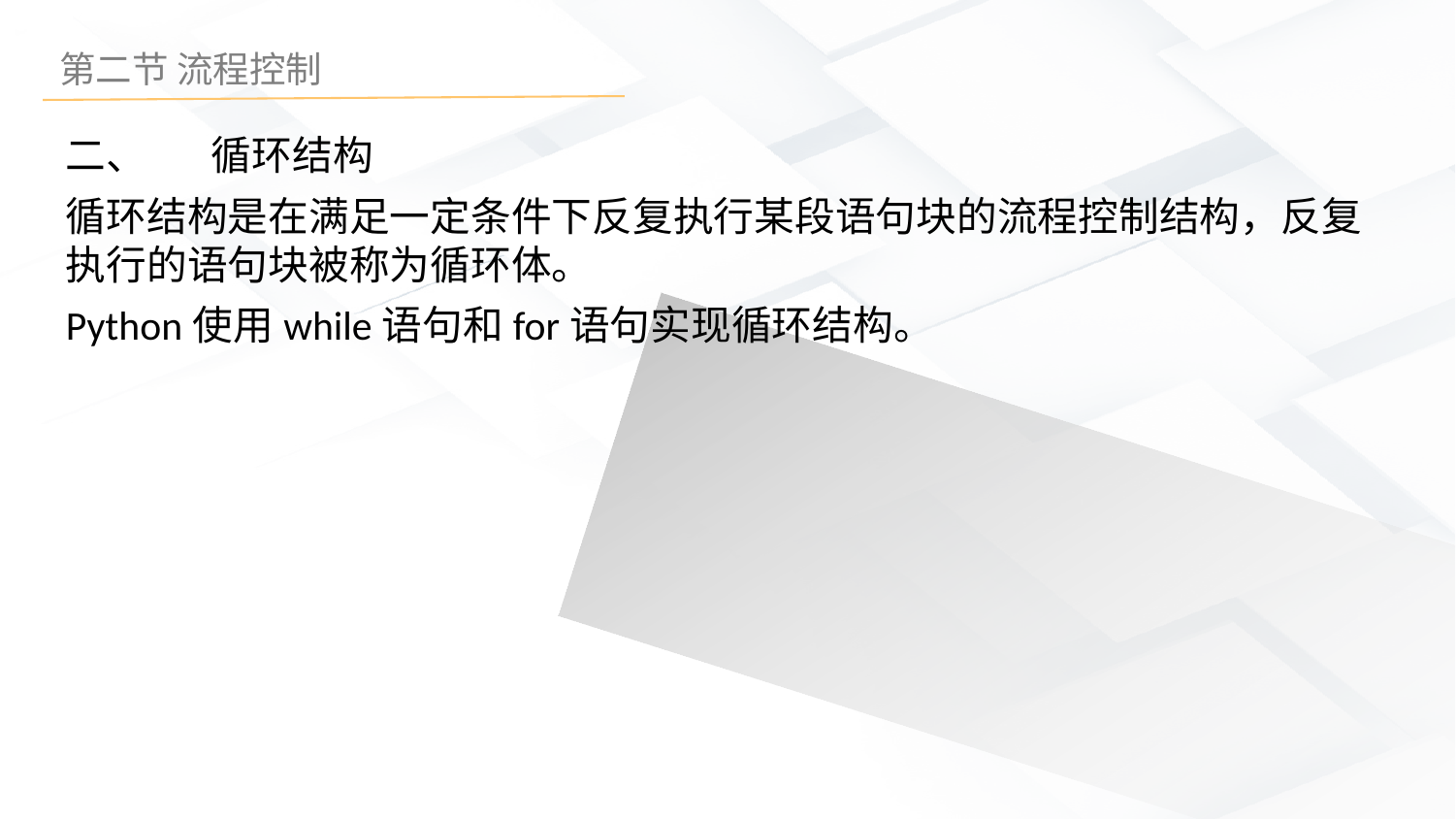

二、	循环结构
循环结构是在满足一定条件下反复执行某段语句块的流程控制结构，反复执行的语句块被称为循环体。
Python使用while语句和for语句实现循环结构。